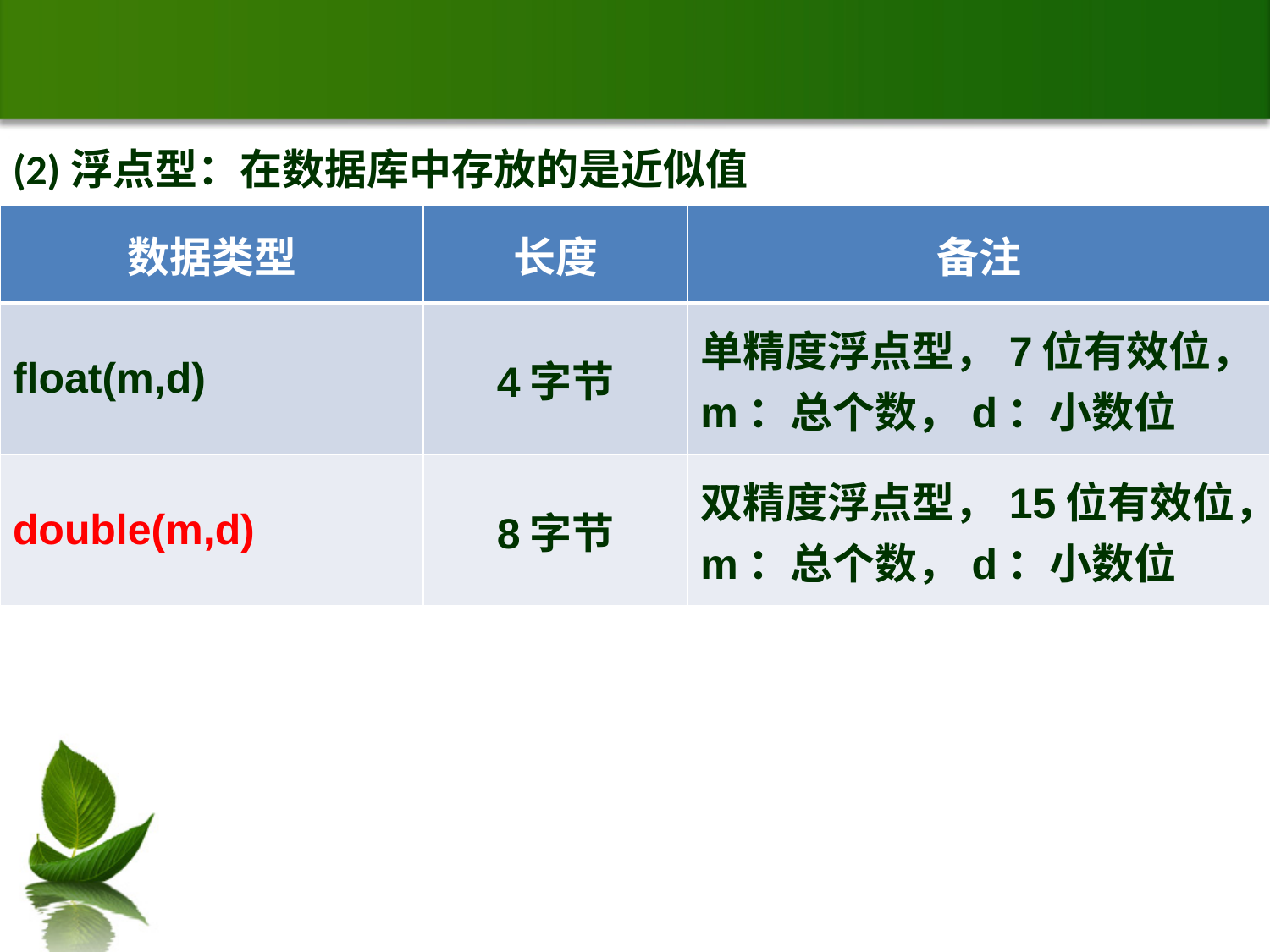

#
(2)浮点型：在数据库中存放的是近似值
| 数据类型 | 长度 | 备注 |
| --- | --- | --- |
| float(m,d) | 4字节 | 单精度浮点型，7位有效位， m：总个数，d：小数位 |
| double(m,d) | 8字节 | 双精度浮点型，15位有效位， m：总个数，d：小数位 |